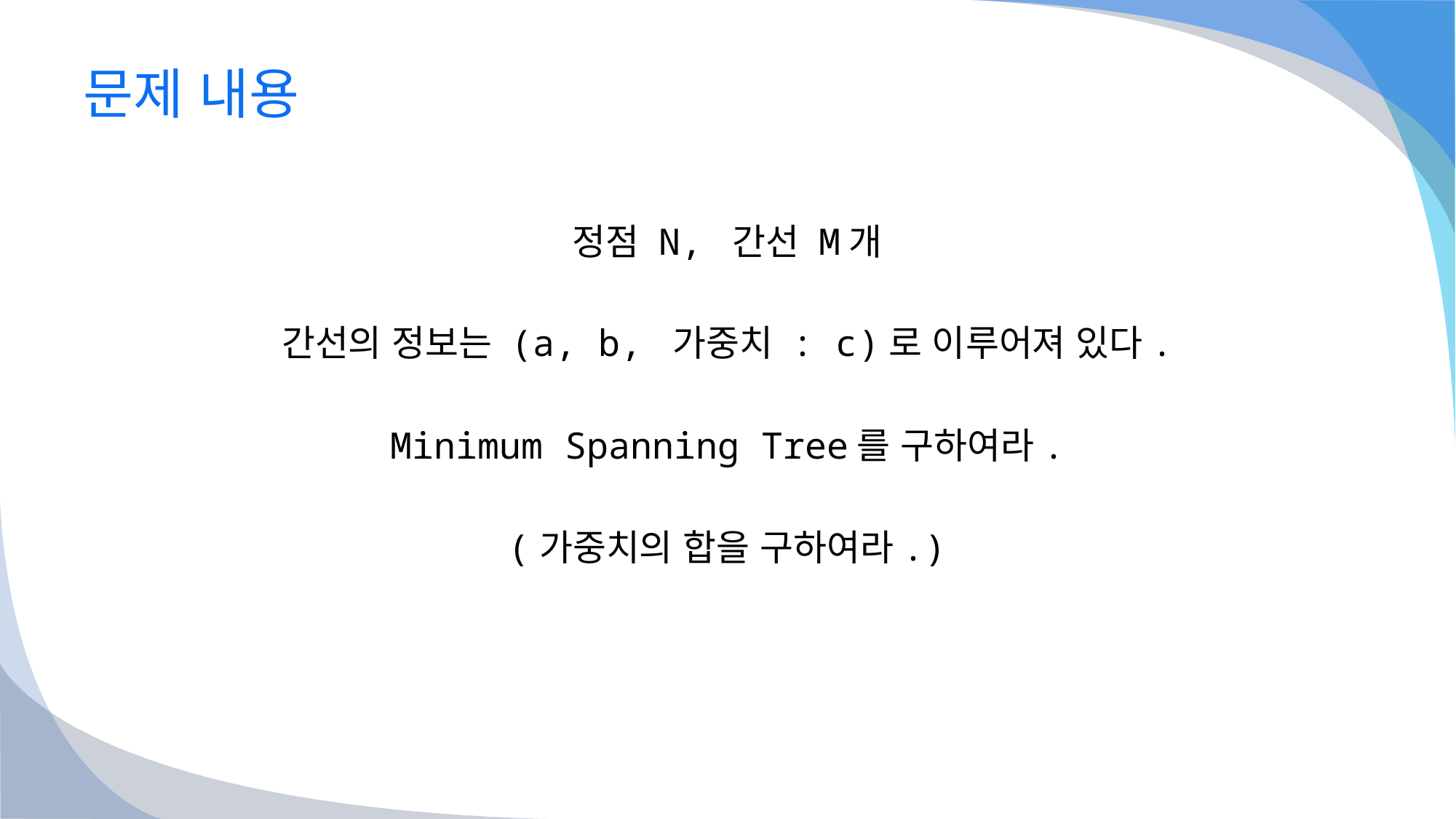

# 문제 내용

정점 N, 간선 M개

간선의 정보는 (a, b, 가중치 : c)로 이루어져 있다.

Minimum Spanning Tree를 구하여라.

(가중치의 합을 구하여라.)